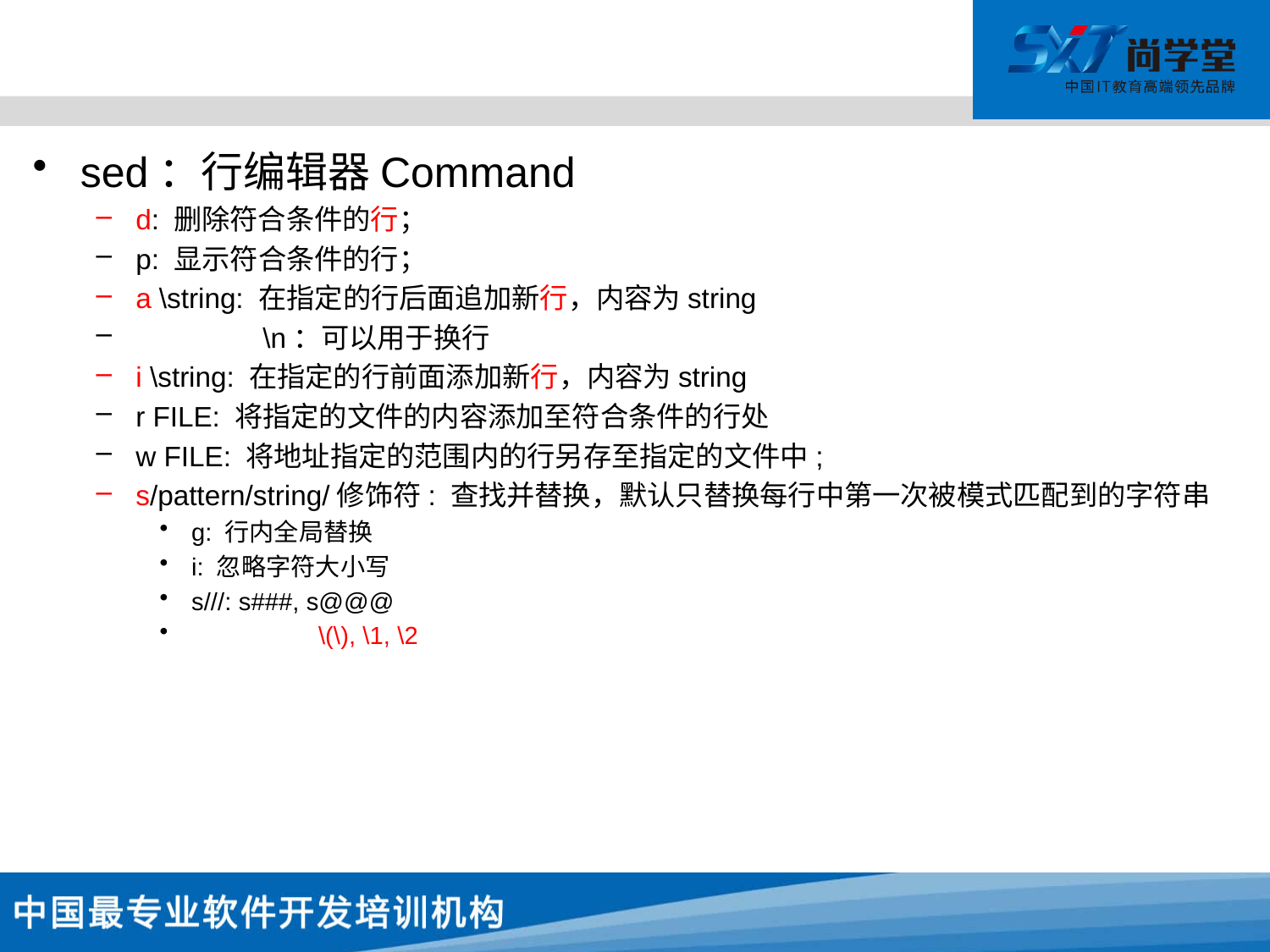

#
sed：行编辑器Command
d: 删除符合条件的行；
p: 显示符合条件的行；
a \string: 在指定的行后面追加新行，内容为string
	\n：可以用于换行
i \string: 在指定的行前面添加新行，内容为string
r FILE: 将指定的文件的内容添加至符合条件的行处
w FILE: 将地址指定的范围内的行另存至指定的文件中;
s/pattern/string/修饰符: 查找并替换，默认只替换每行中第一次被模式匹配到的字符串
g: 行内全局替换
i: 忽略字符大小写
s///: s###, s@@@
	\(\), \1, \2